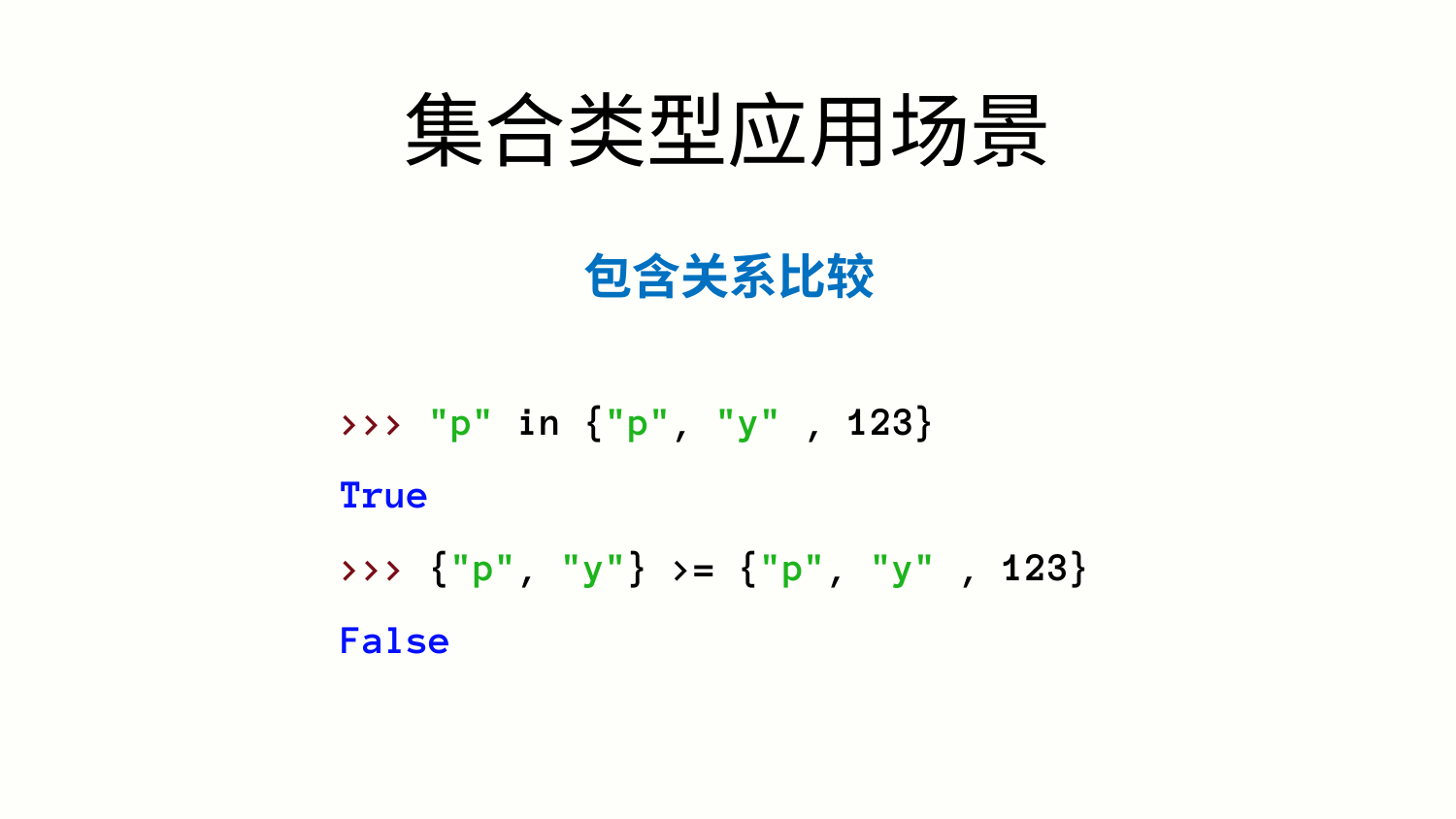

集合类型应用场景
包含关系比较
>>> "p" in {"p", "y" , 123}
True
>>> {"p", "y"} >= {"p", "y" , 123}
False
20